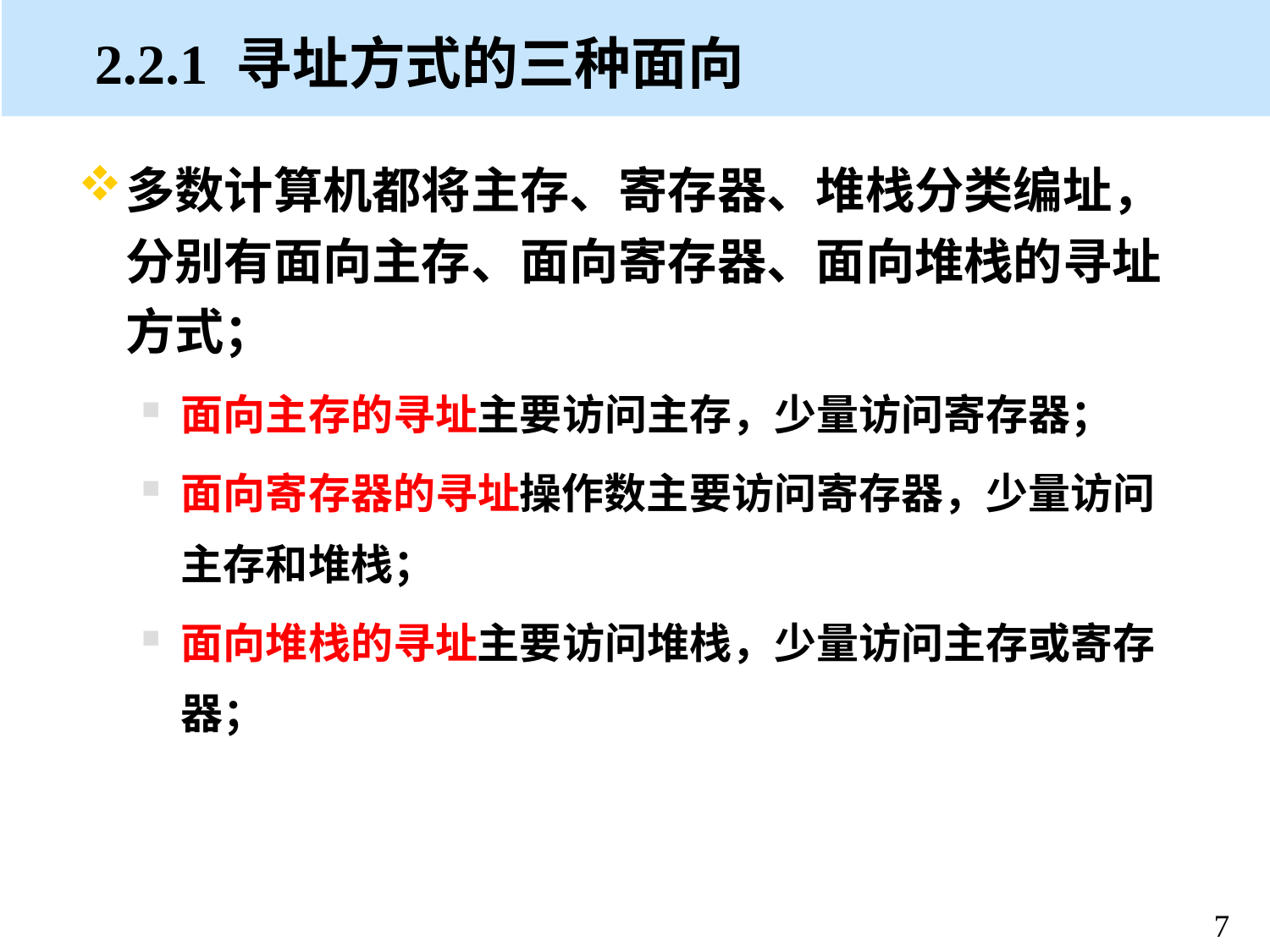

# 2.2.1 寻址方式的三种面向
多数计算机都将主存、寄存器、堆栈分类编址，分别有面向主存、面向寄存器、面向堆栈的寻址方式；
面向主存的寻址主要访问主存，少量访问寄存器；
面向寄存器的寻址操作数主要访问寄存器，少量访问主存和堆栈；
面向堆栈的寻址主要访问堆栈，少量访问主存或寄存器；